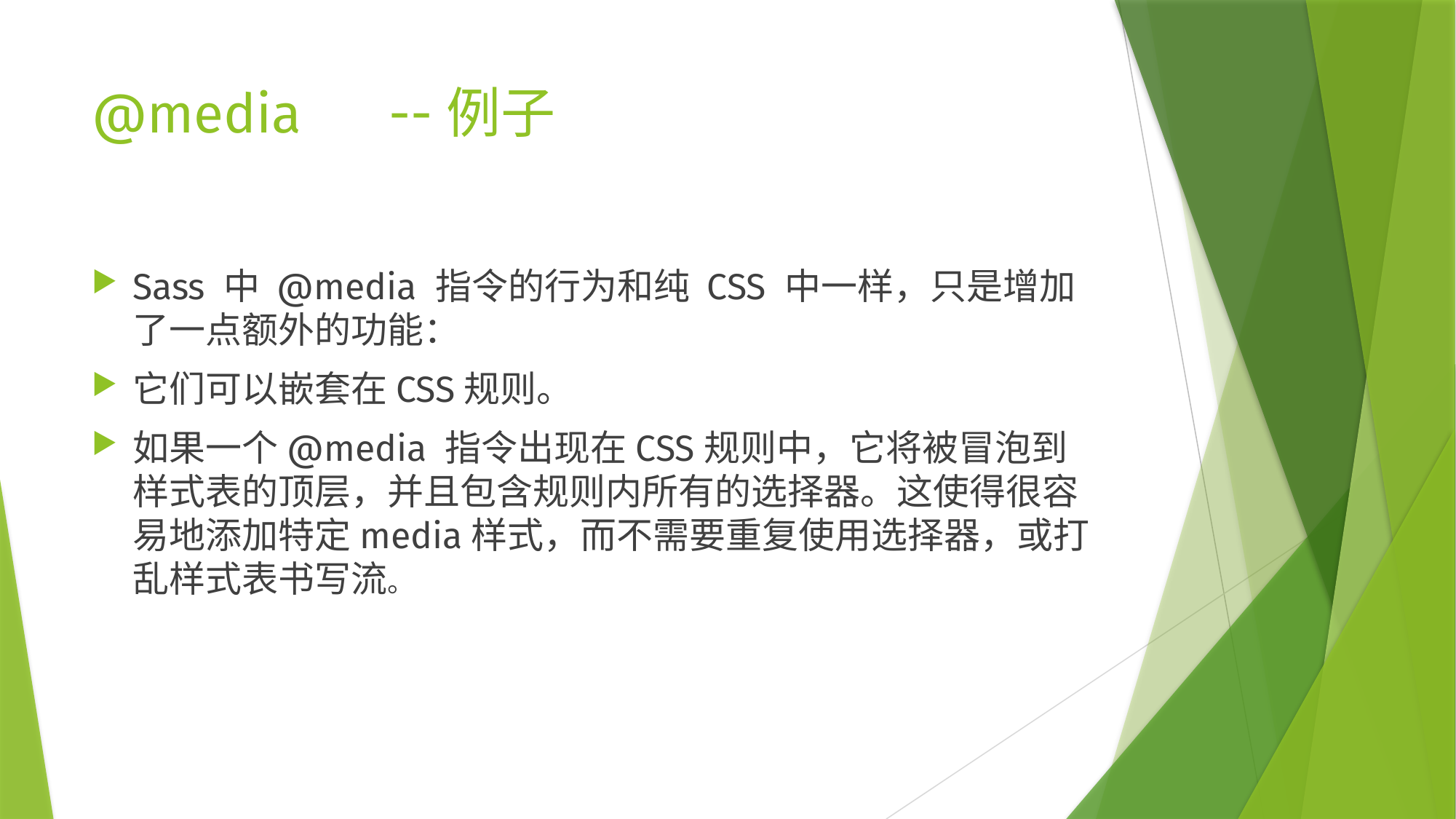

# @media      --例子
Sass 中 @media 指令的行为和纯 CSS 中一样，只是增加了一点额外的功能：
它们可以嵌套在CSS规则。
如果一个@media 指令出现在CSS规则中，它将被冒泡到样式表的顶层，并且包含规则内所有的选择器。这使得很容易地添加特定media样式，而不需要重复使用选择器，或打乱样式表书写流。